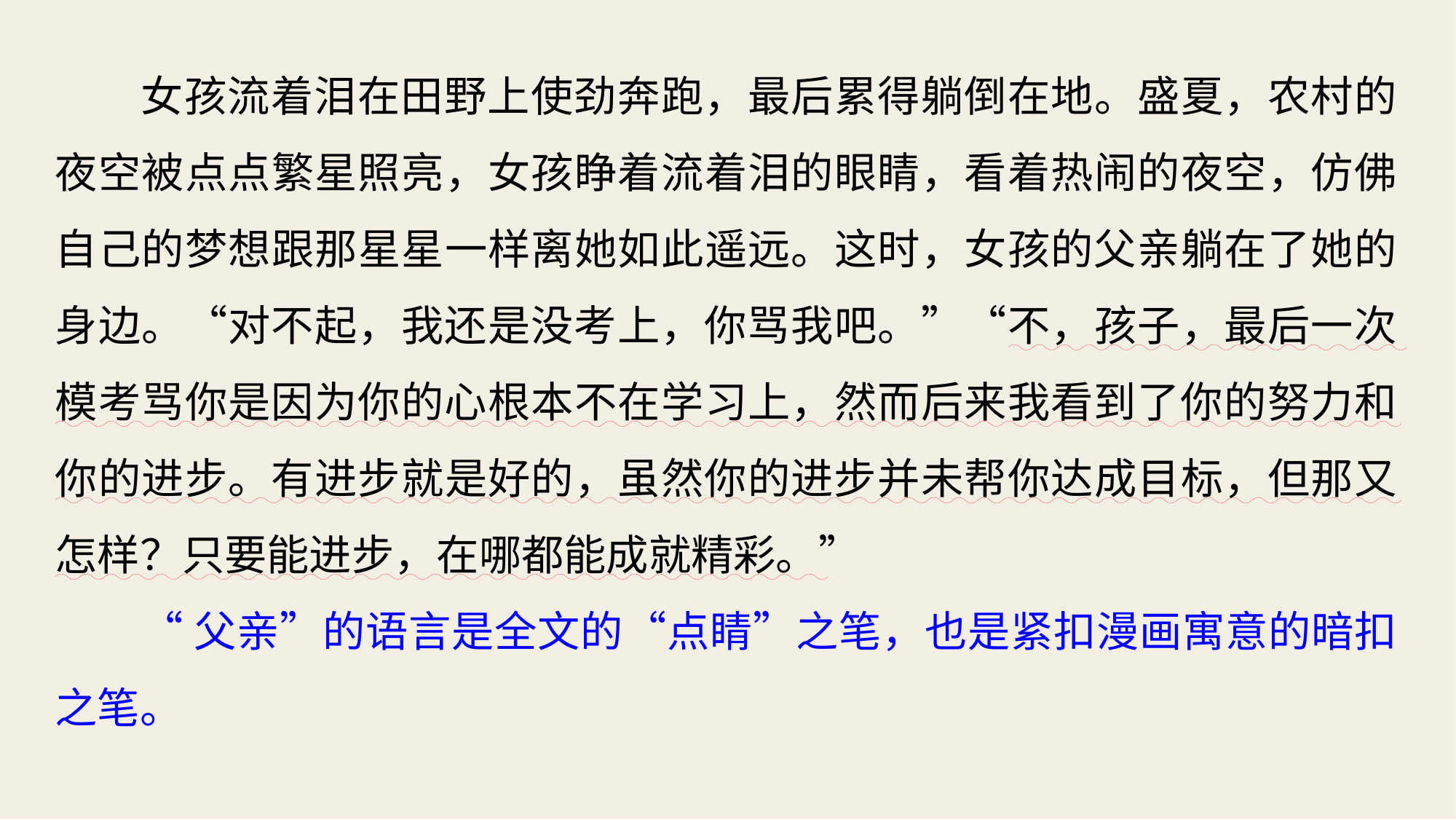

女孩流着泪在田野上使劲奔跑，最后累得躺倒在地。盛夏，农村的夜空被点点繁星照亮，女孩睁着流着泪的眼睛，看着热闹的夜空，仿佛自己的梦想跟那星星一样离她如此遥远。这时，女孩的父亲躺在了她的身边。“对不起，我还是没考上，你骂我吧。”“不，孩子，最后一次模考骂你是因为你的心根本不在学习上，然而后来我看到了你的努力和你的进步。有进步就是好的，虽然你的进步并未帮你达成目标，但那又怎样？只要能进步，在哪都能成就精彩。”
“父亲”的语言是全文的“点睛”之笔，也是紧扣漫画寓意的暗扣之笔。